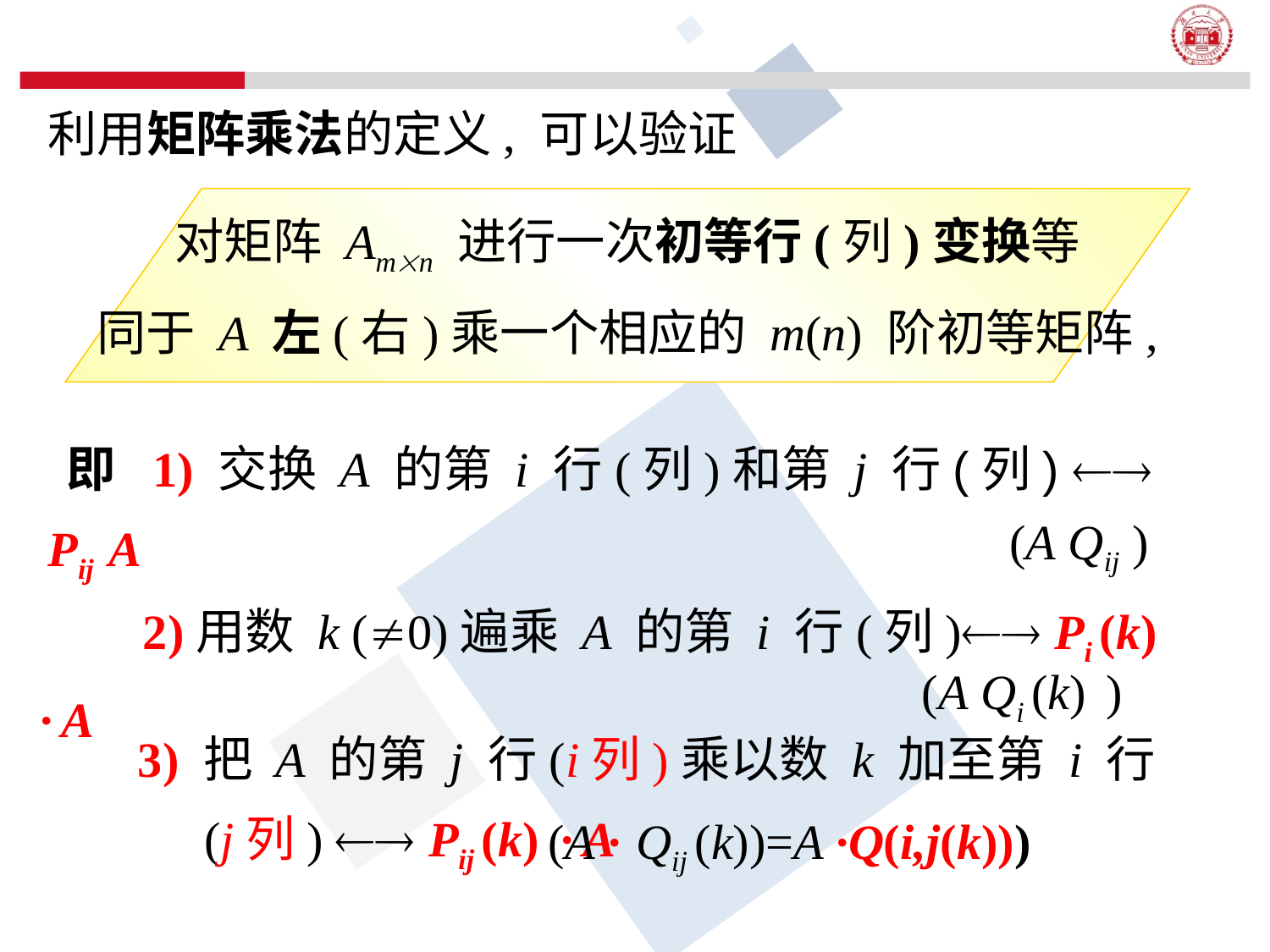

利用矩阵乘法的定义, 可以验证
对矩阵 Am×n 进行一次初等行(列)变换等
同于 A 左(右)乘一个相应的 m(n) 阶初等矩阵,
1) 交换 A 的第 i 行(列)和第 j 行(列) ←→ Pij  A
即
                                                            (A Qij )
2)用数 k (≠0)遍乘 A 的第 i 行(列)←→ Pi (k)  · A
                                                             (A Qi (k)  )
3) 把 A 的第 j 行(i列)乘以数 k 加至第 i 行(j列) ←→ Pij (k)  · A
(A · Qij (k))=A ·Q(i,j(k)))